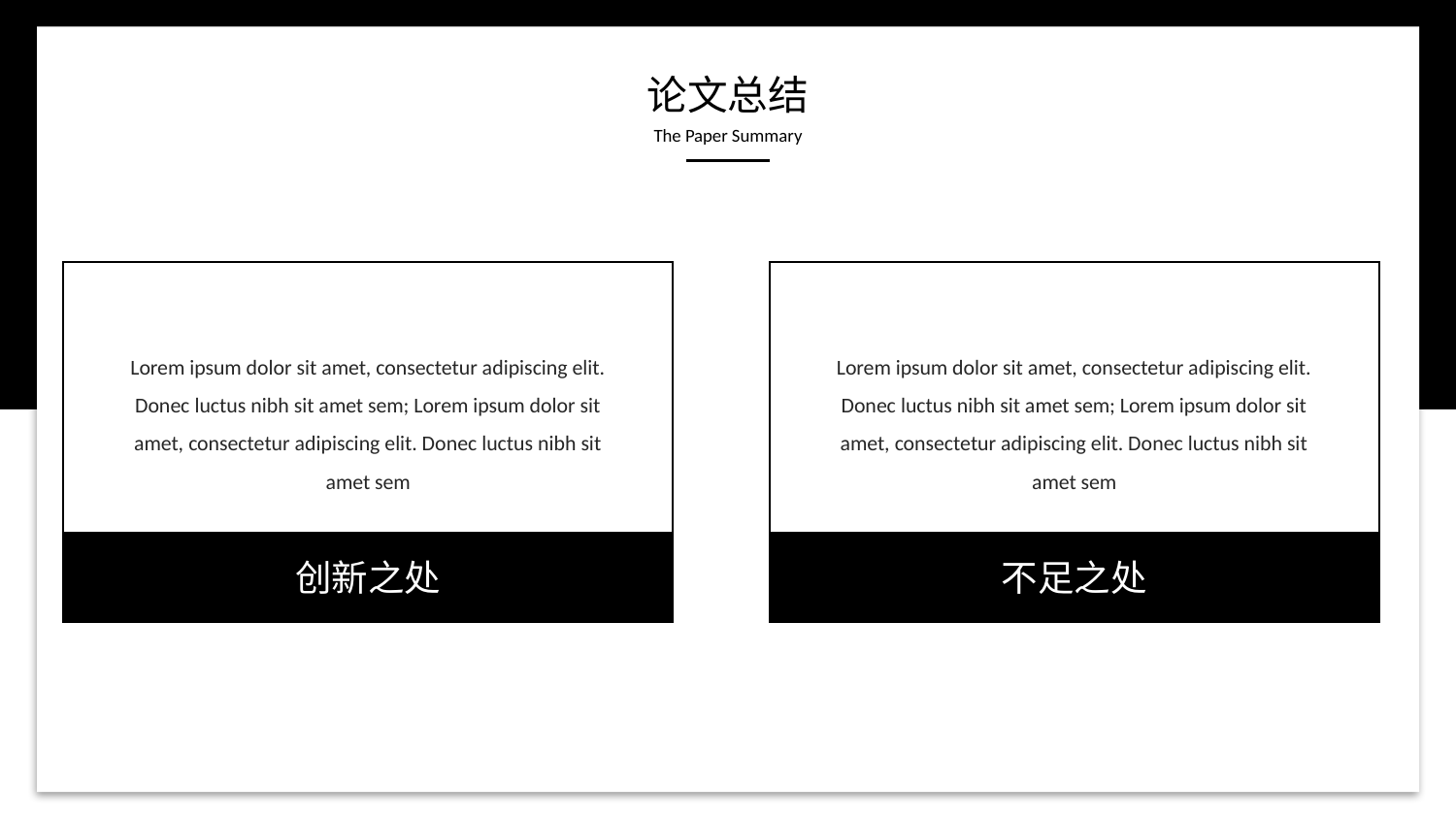

论文总结
The Paper Summary

Lorem ipsum dolor sit amet, consectetur adipiscing elit. Donec luctus nibh sit amet sem; Lorem ipsum dolor sit amet, consectetur adipiscing elit. Donec luctus nibh sit amet sem
Lorem ipsum dolor sit amet, consectetur adipiscing elit. Donec luctus nibh sit amet sem; Lorem ipsum dolor sit amet, consectetur adipiscing elit. Donec luctus nibh sit amet sem
创新之处
不足之处